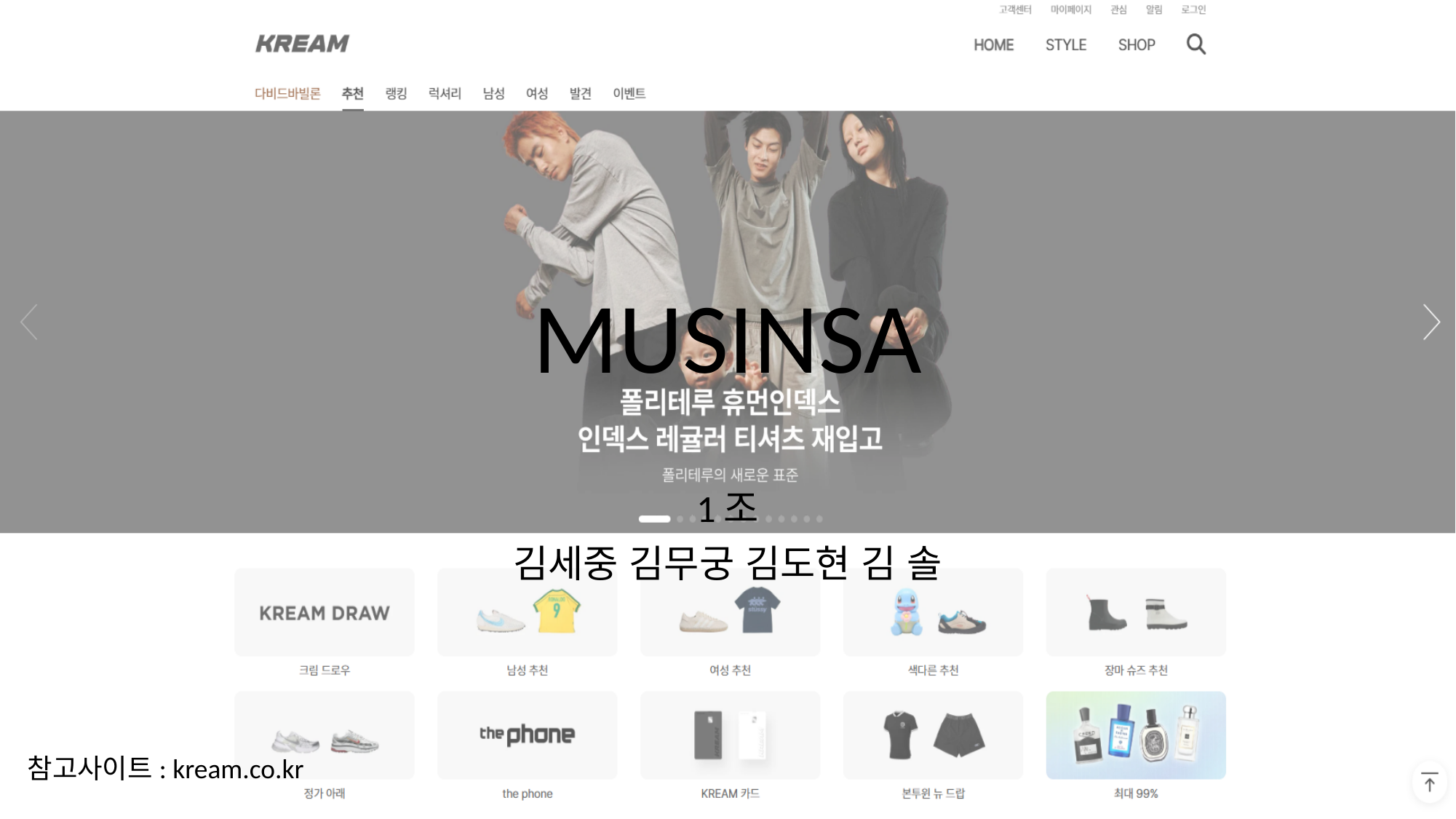

# MUSINSA
1조
김세중 김무궁 김도현 김 솔
참고사이트: kream.co.kr